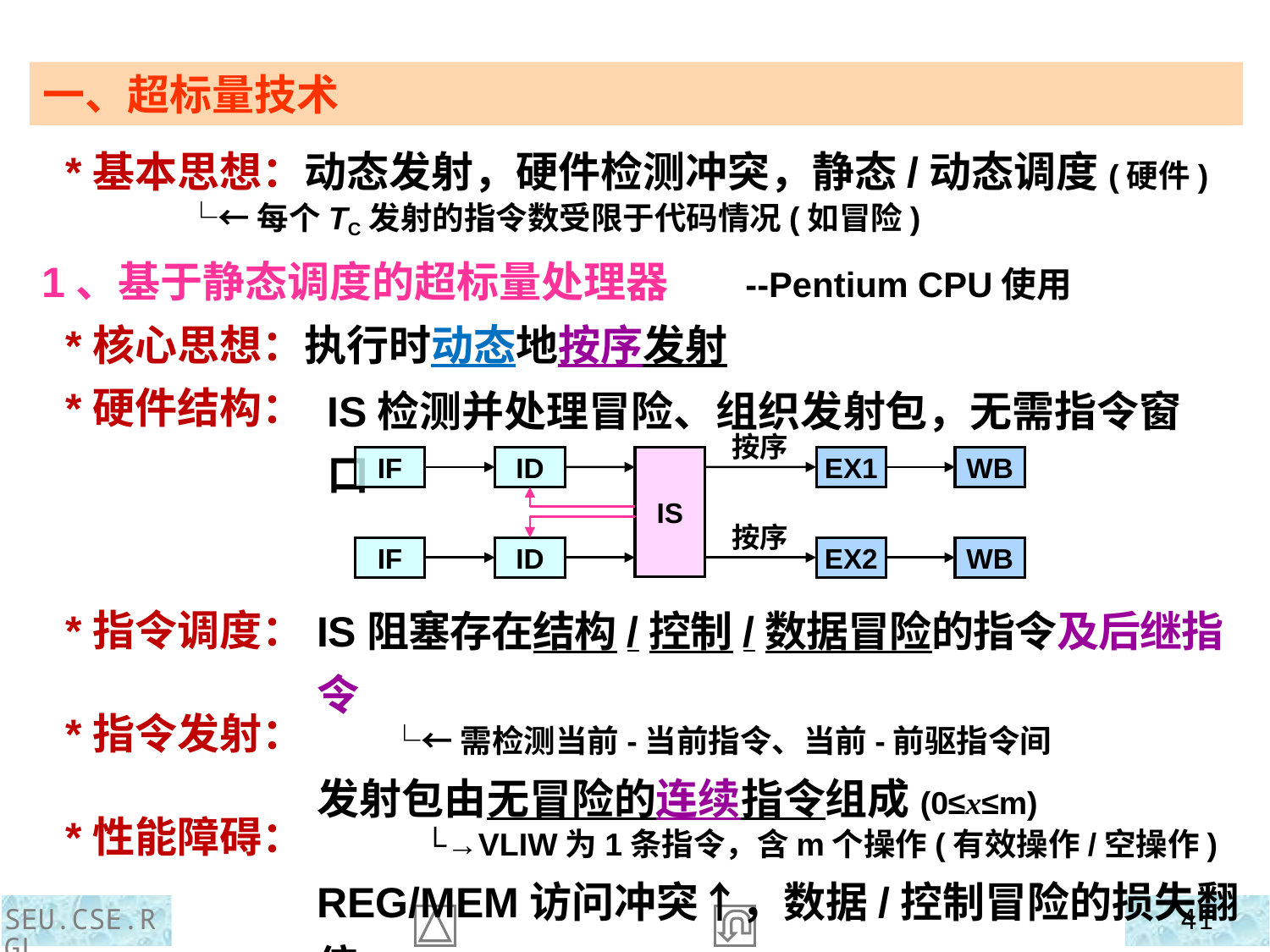

一、超标量技术
  *基本思想：动态发射，硬件检测冲突，静态/动态调度(硬件)
                    └←每个TC发射的指令数受限于代码情况(如冒险)
1、基于静态调度的超标量处理器       --Pentium CPU使用
  *核心思想：执行时动态地按序发射
  *硬件结构：

  *指令调度：

  *指令发射：

  *性能障碍：
IS检测并处理冒险、组织发射包，无需指令窗口
按序
IF
ID
IS
EX1
WB
按序
IF
ID
EX2
WB
IS阻塞存在结构/控制/数据冒险的指令及后继指令
          └←需检测当前-当前指令、当前-前驱指令间
发射包由无冒险的连续指令组成(0≤x≤m)
            └→VLIW为1条指令，含m个操作(有效操作/空操作)
REG/MEM访问冲突↑，数据/控制冒险的损失翻倍
SEU.CSE.RGL
41